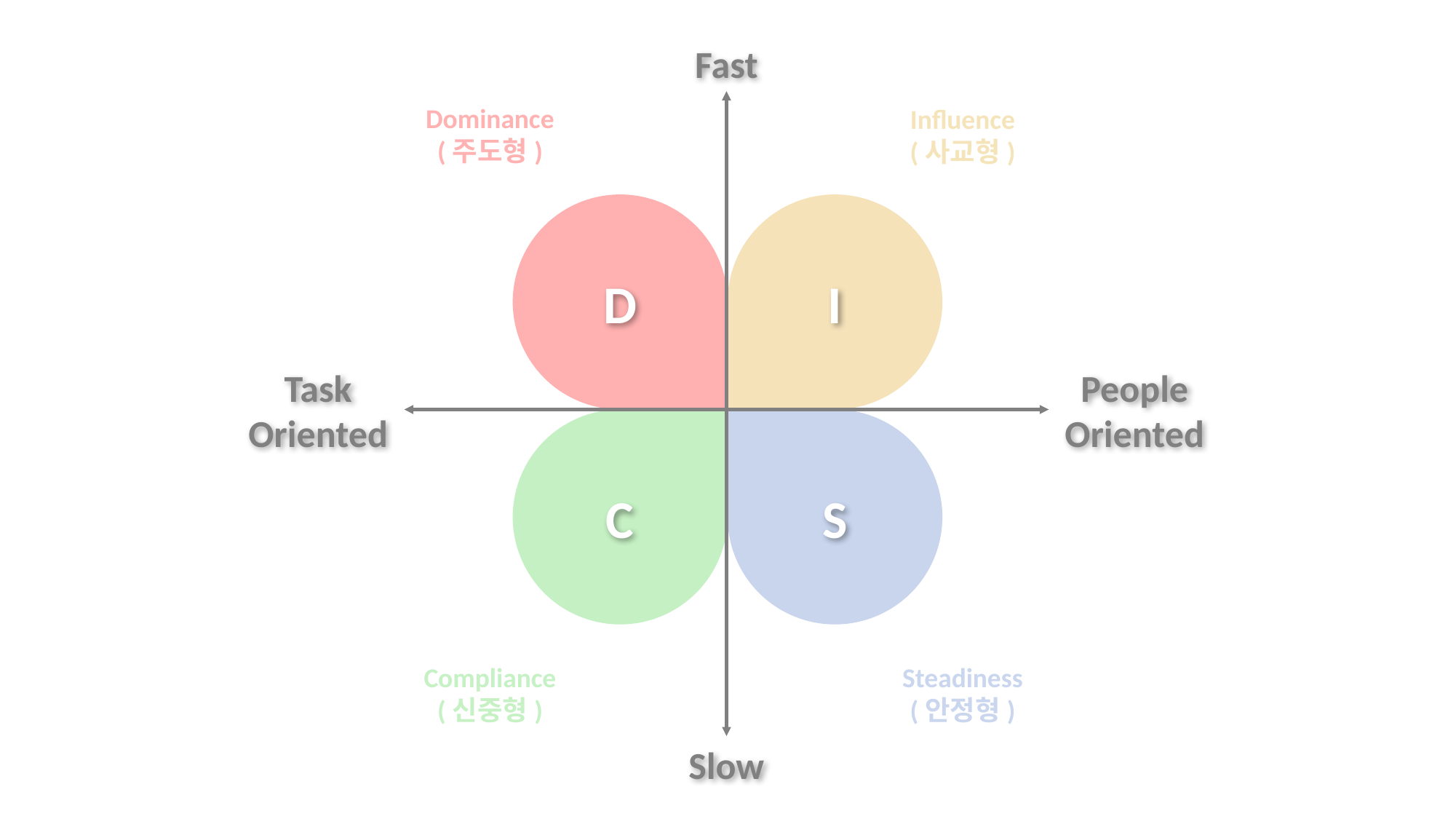

Fast
Dominance
(주도형)
Influence
(사교형)

D
I
Task
Oriented
People
Oriented

C
S
Compliance
(신중형)
Steadiness
(안정형)
Slow